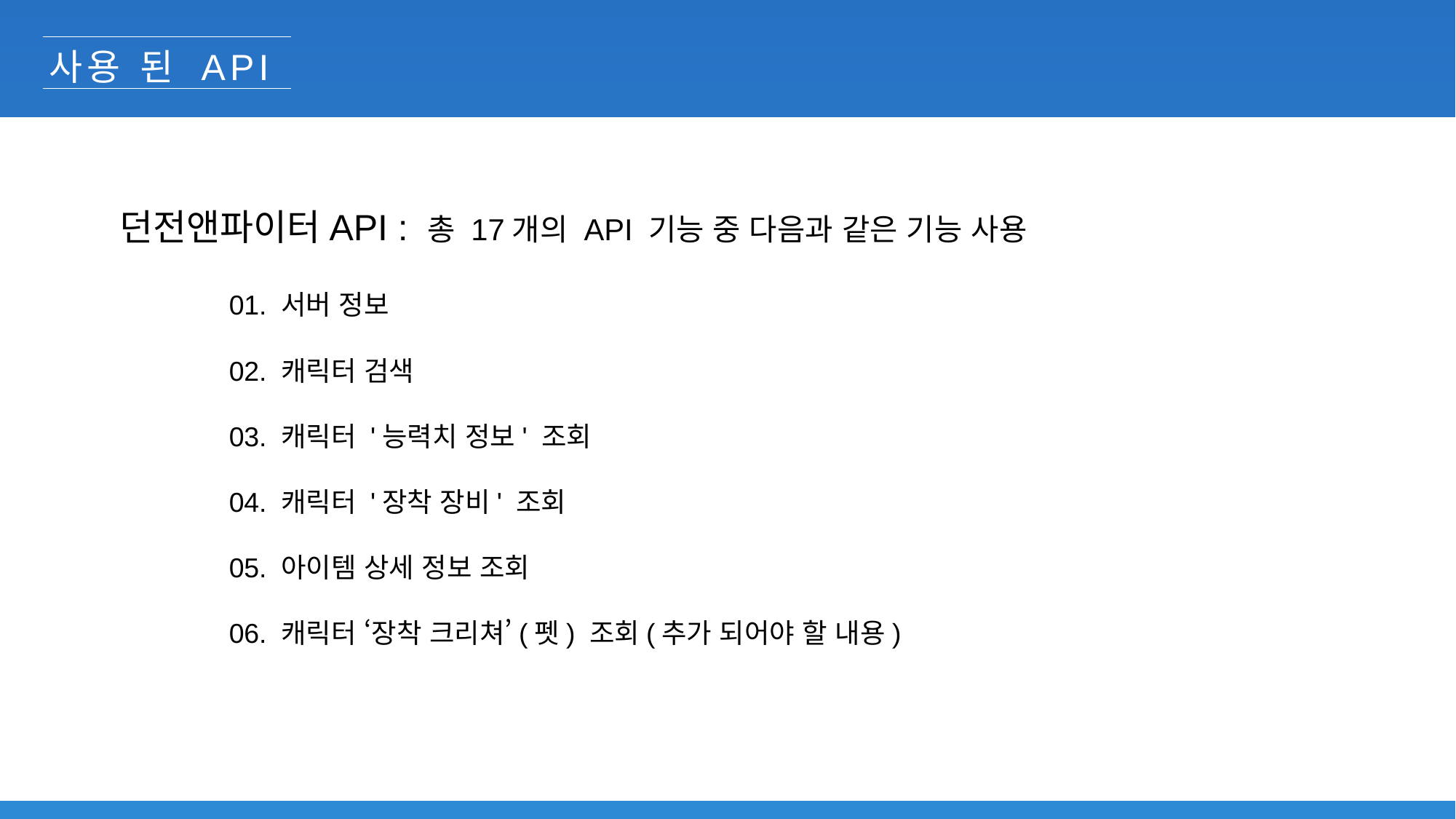

사용 된 API
던전앤파이터API : 총 17개의 API 기능 중 다음과 같은 기능 사용

	01. 서버 정보

02. 캐릭터 검색

03. 캐릭터 '능력치 정보' 조회

04. 캐릭터 '장착 장비' 조회

05. 아이템 상세 정보 조회

06. 캐릭터 ‘장착 크리쳐’(펫) 조회(추가 되어야 할 내용)